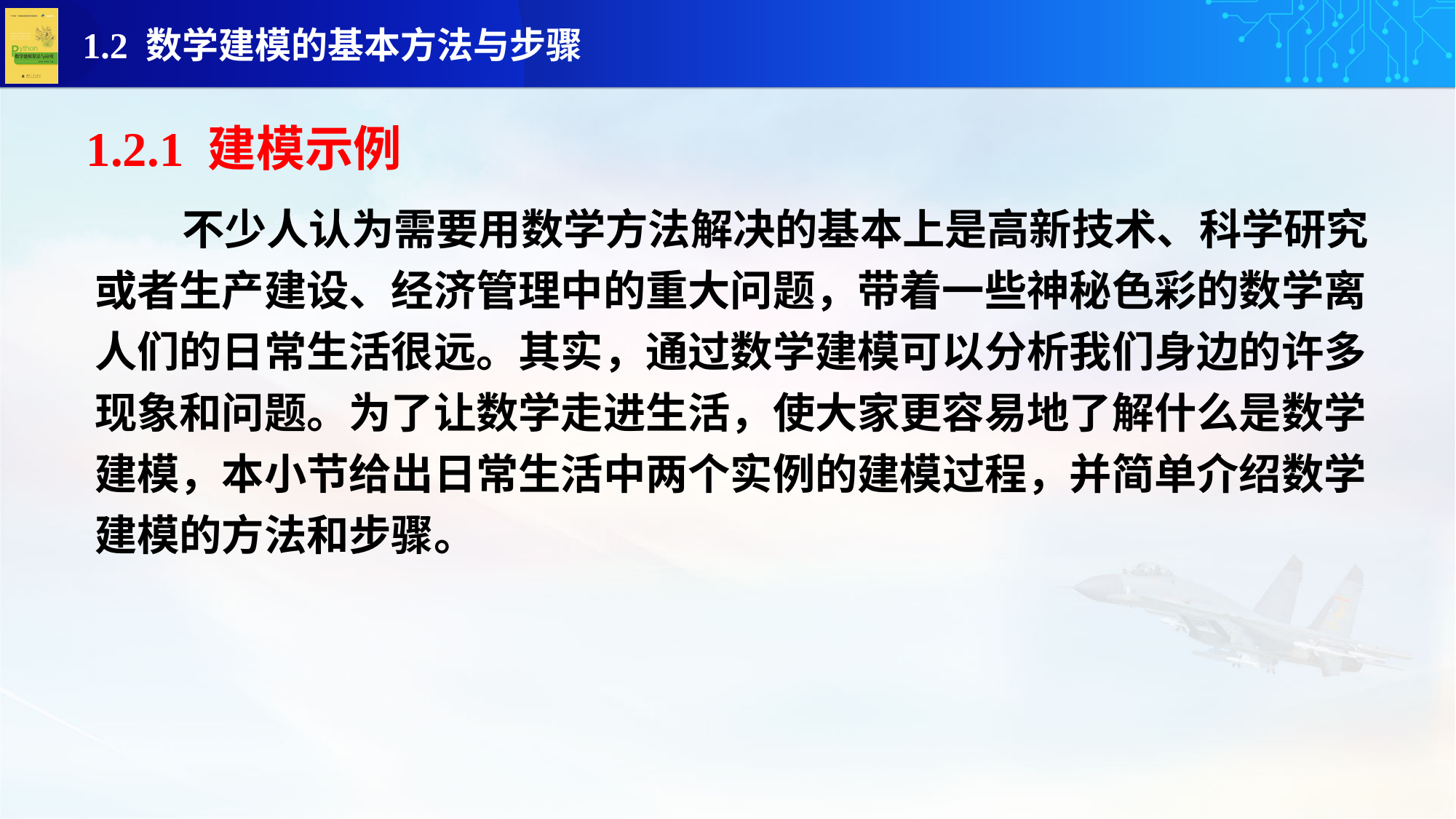

1.2.1 建模示例
        不少人认为需要用数学方法解决的基本上是高新技术、科学研究或者生产建设、经济管理中的重大问题，带着一些神秘色彩的数学离人们的日常生活很远。其实，通过数学建模可以分析我们身边的许多现象和问题。为了让数学走进生活，使大家更容易地了解什么是数学建模，本小节给出日常生活中两个实例的建模过程，并简单介绍数学建模的方法和步骤。